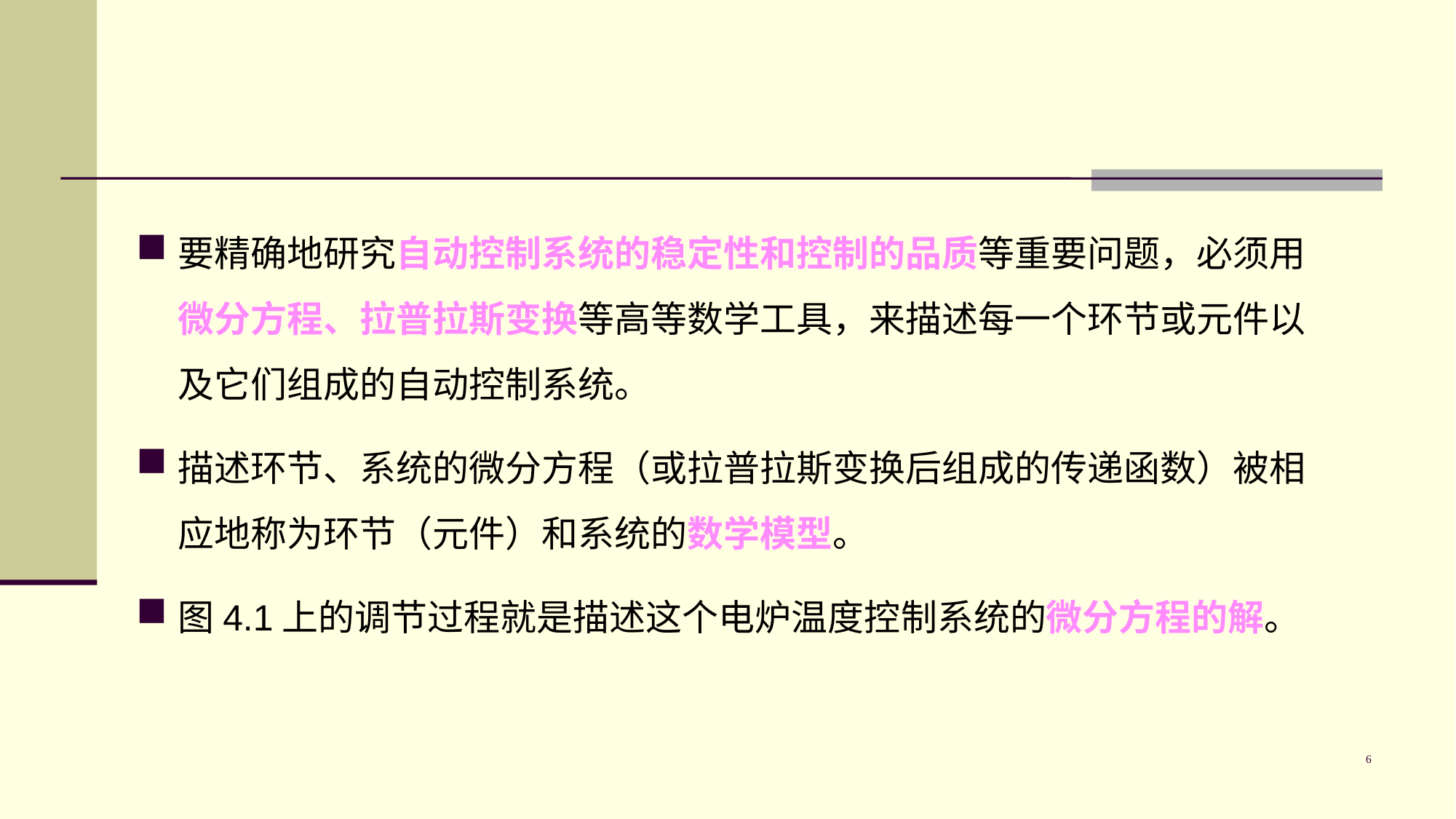

要精确地研究自动控制系统的稳定性和控制的品质等重要问题，必须用微分方程、拉普拉斯变换等高等数学工具，来描述每一个环节或元件以及它们组成的自动控制系统。
描述环节、系统的微分方程（或拉普拉斯变换后组成的传递函数）被相应地称为环节（元件）和系统的数学模型。
图4.1上的调节过程就是描述这个电炉温度控制系统的微分方程的解。
6